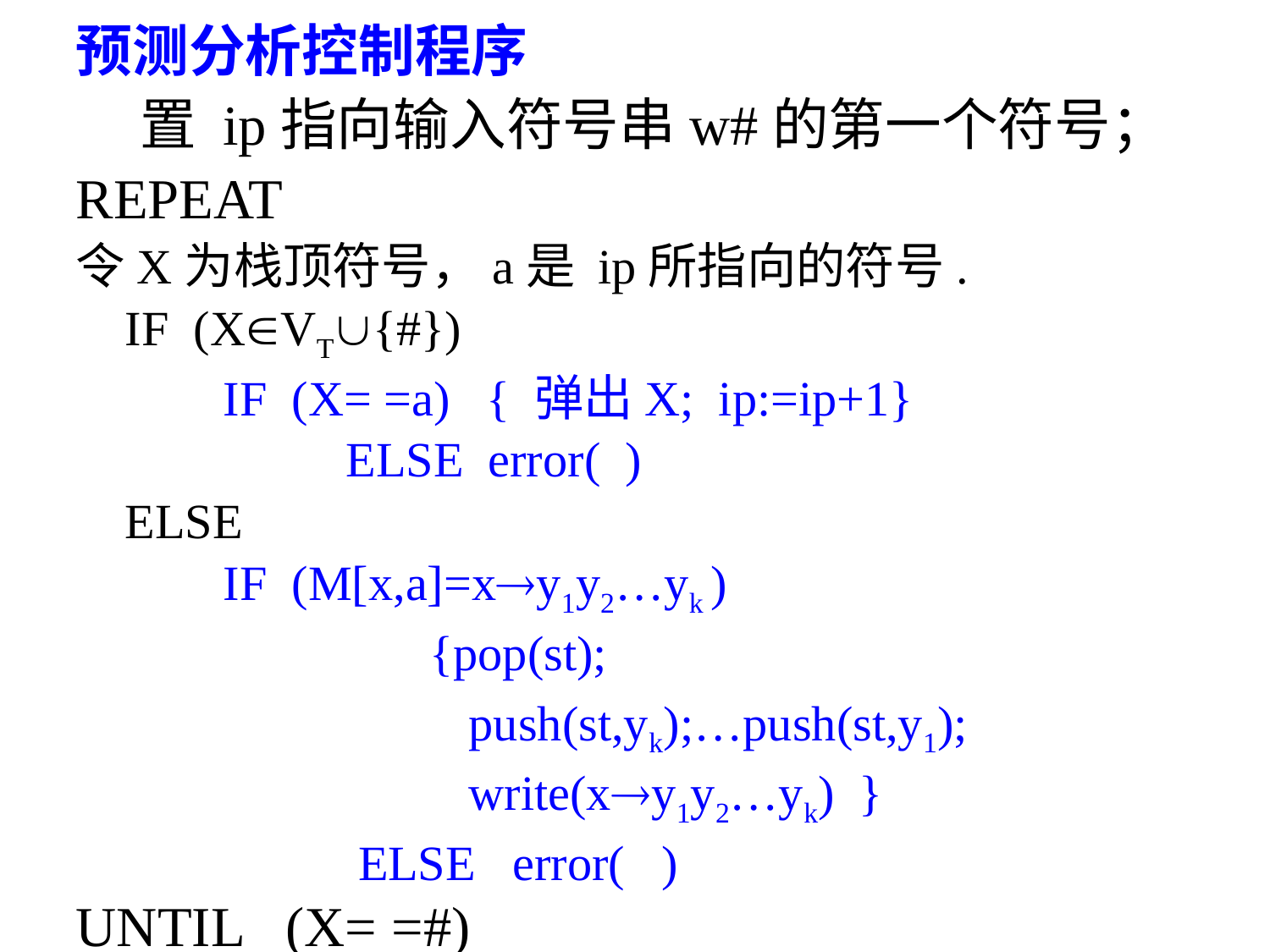

预测分析控制程序
    置 ip指向输入符号串w#的第一个符号；
REPEAT
令X为栈顶符号，a是 ip所指向的符号.
    IF  (X∈VT∪{#})
            IF  (X= =a)   { 弹出X;  ip:=ip+1}
                      ELSE  error(  )
    ELSE
            IF  (M[x,a]=x→y1y2…yk )
                                   {pop(st);
                                push(st,yk);…push(st,y1);
                                write(x→y1y2…yk)  }
                       ELSE   error(   )
UNTIL   (X= =#)